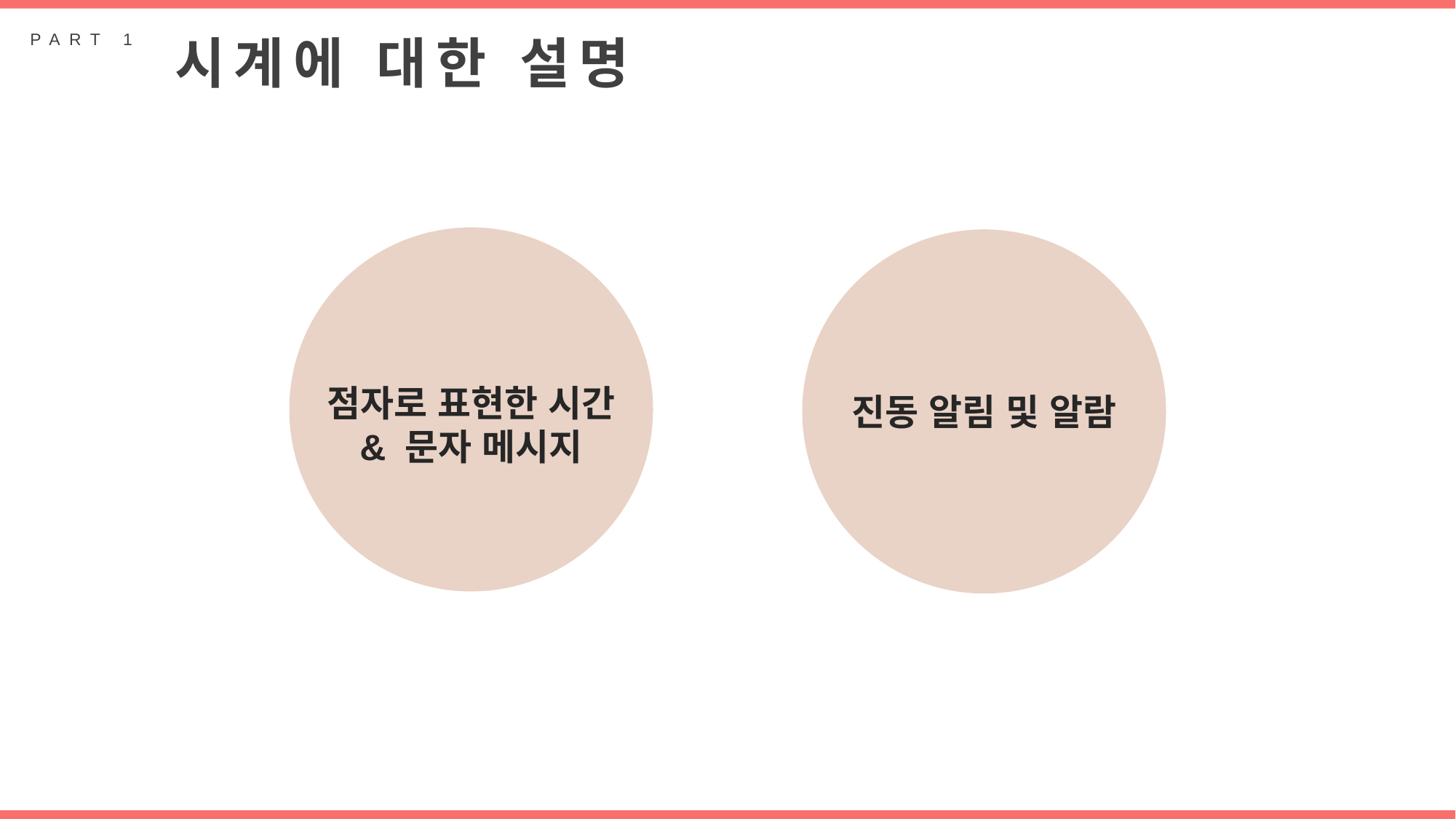

PART 1
시계에 대한 설명

점자로 표현한 시간
& 문자 메시지
진동 알림 및 알람